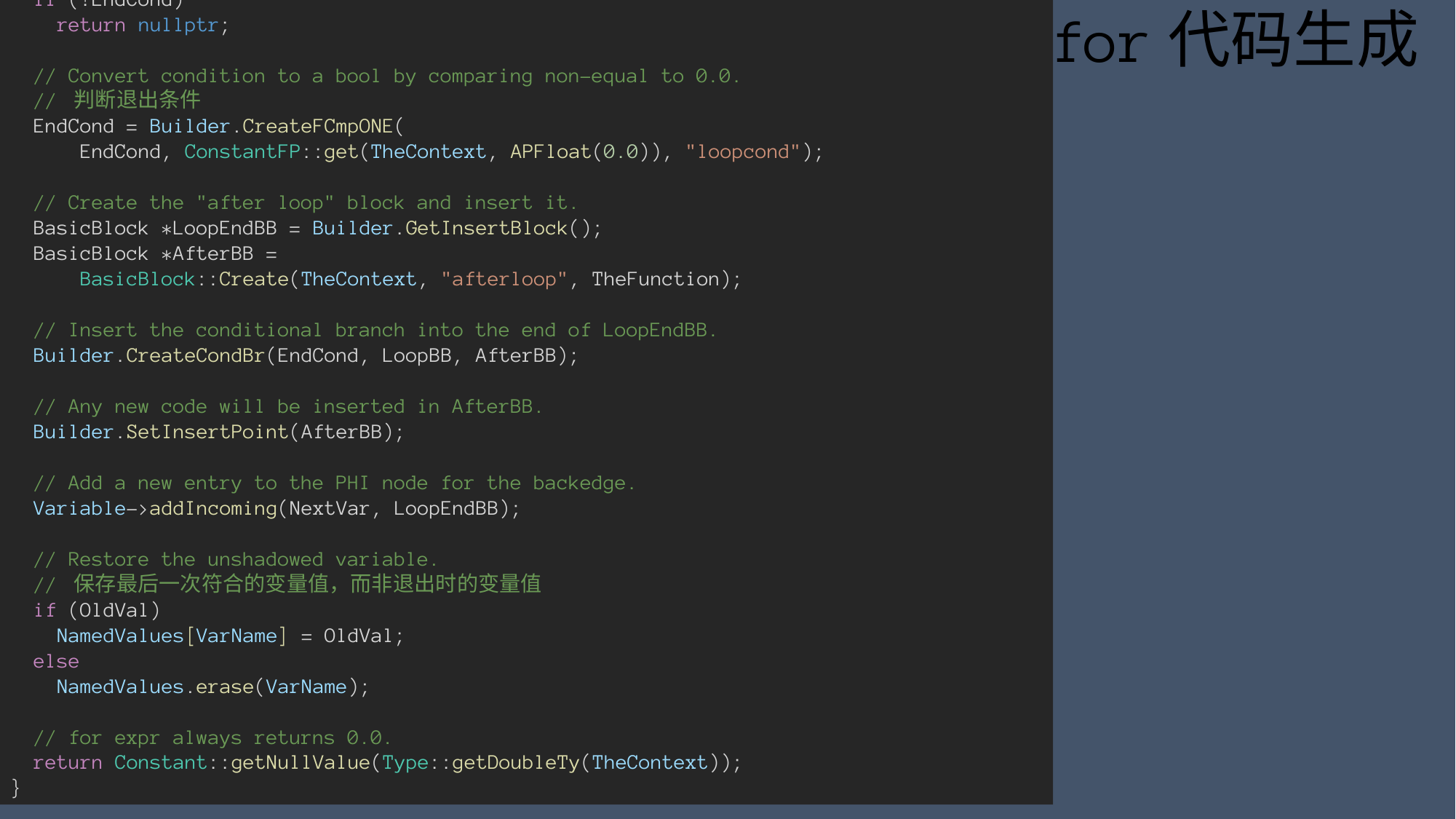

Value *ForExprAST::codegen() {
  // Emit the start code first, without 'variable' in scope.
  // 获得循环初始值
  Value *StartVal = Start->codegen();
  if (!StartVal)
    return nullptr;
  // Make the new basic block for the loop header, inserting after current
  // block.
  Function *TheFunction = Builder.GetInsertBlock()->getParent();
  // 记录陷入位置
  BasicBlock *PreheaderBB = Builder.GetInsertBlock();
  // 创建loop的Basic Block
  BasicBlock *LoopBB = BasicBlock::Create(TheContext, "loop", TheFunction);
  // Insert an explicit fall through from the current block to the LoopBB.
  // 创建br陷入loop
  Builder.CreateBr(LoopBB);
  // Start insertion in LoopBB.
  Builder.SetInsertPoint(LoopBB);
  // Start the PHI node with an entry for Start.
  PHINode *Variable =
      Builder.CreatePHI(Type::getDoubleTy(TheContext), 2, VarName);
  // 插入起始 value->label
  Variable->addIncoming(StartVal, PreheaderBB);
  // Within the loop, the variable is defined equal to the PHI node.  If it
  // shadows an existing variable, we have to restore it, so save it now.
  // 保存旧值,获取新值
  Value *OldVal = NamedValues[VarName];
  NamedValues[VarName] = Variable;
  // Emit the body of the loop.  This, like any other expr, can change the
  // current BB.  Note that we ignore the value computed by the body, but don't
  // allow an error.
  // 生成循环体代码
  if (!Body->codegen())
    return nullptr;
  // Emit the step value.
  // 默认步长为1.0
  Value *StepVal = nullptr;
  if (Step) {
    StepVal = Step->codegen();
    if (!StepVal)
      return nullptr;
  } else {
    // If not specified, use 1.0.
    StepVal = ConstantFP::get(TheContext, APFloat(1.0));
  }
  // 创建NextVar为 当前变量+步长
  Value *NextVar = Builder.CreateFAdd(Variable, StepVal, "nextvar");
  // Compute the end condition.
  // 生成 退出条件判断 代码
  Value *EndCond = End->codegen();
  if (!EndCond)
    return nullptr;
  // Convert condition to a bool by comparing non-equal to 0.0.
  // 判断退出条件
  EndCond = Builder.CreateFCmpONE(
      EndCond, ConstantFP::get(TheContext, APFloat(0.0)), "loopcond");
  // Create the "after loop" block and insert it.
  BasicBlock *LoopEndBB = Builder.GetInsertBlock();
  BasicBlock *AfterBB =
      BasicBlock::Create(TheContext, "afterloop", TheFunction);
  // Insert the conditional branch into the end of LoopEndBB.
  Builder.CreateCondBr(EndCond, LoopBB, AfterBB);
  // Any new code will be inserted in AfterBB.
  Builder.SetInsertPoint(AfterBB);
  // Add a new entry to the PHI node for the backedge.
  Variable->addIncoming(NextVar, LoopEndBB);
  // Restore the unshadowed variable.
  // 保存最后一次符合的变量值，而非退出时的变量值
  if (OldVal)
    NamedValues[VarName] = OldVal;
  else
    NamedValues.erase(VarName);
  // for expr always returns 0.0.
  return Constant::getNullValue(Type::getDoubleTy(TheContext));
}
# for代码生成